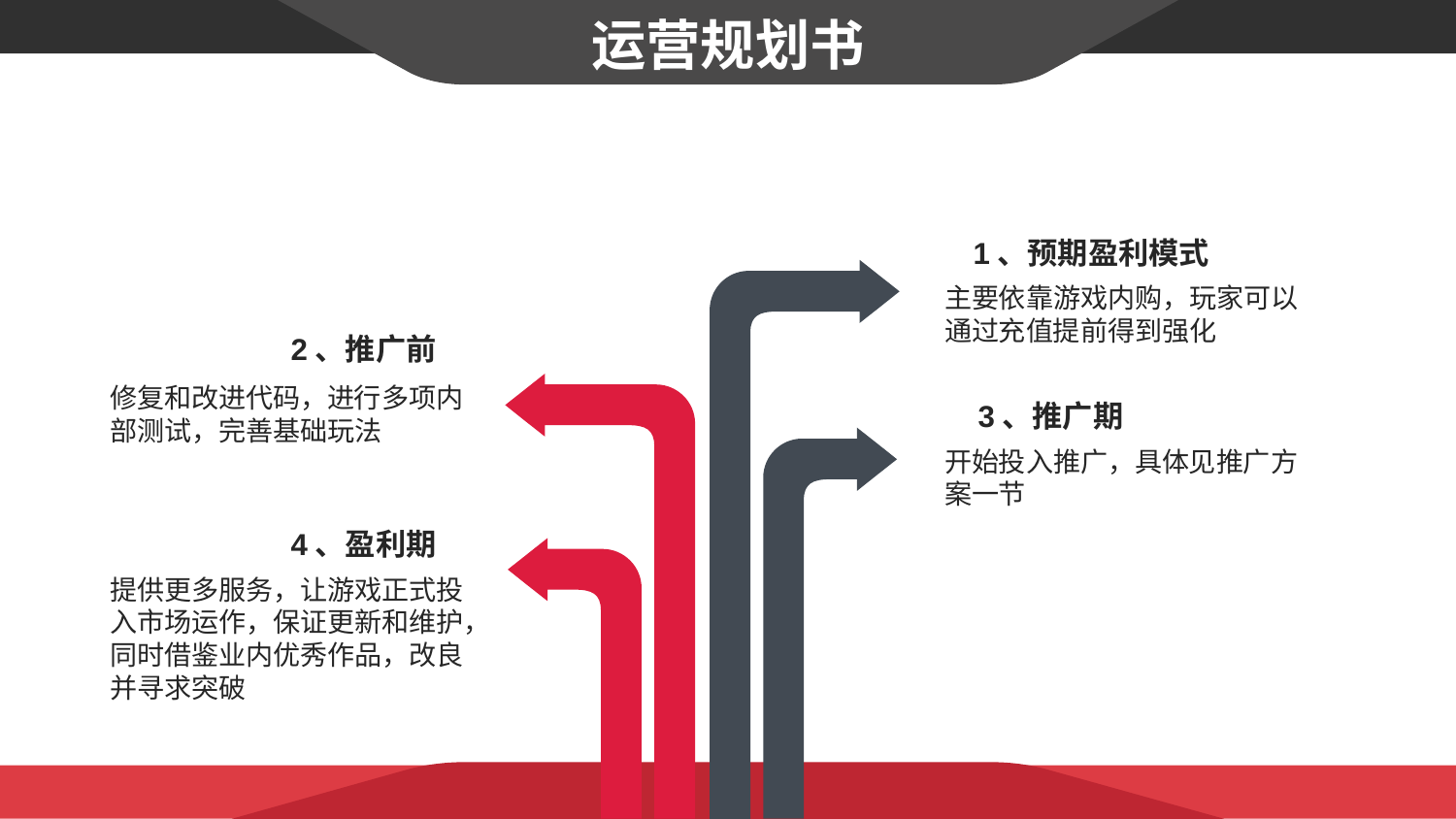

运营规划书
1、预期盈利模式

主要依靠游戏内购，玩家可以通过充值提前得到强化
2、推广前

修复和改进代码，进行多项内部测试，完善基础玩法
3、推广期

开始投入推广，具体见推广方案一节
4、盈利期

提供更多服务，让游戏正式投入市场运作，保证更新和维护，同时借鉴业内优秀作品，改良并寻求突破